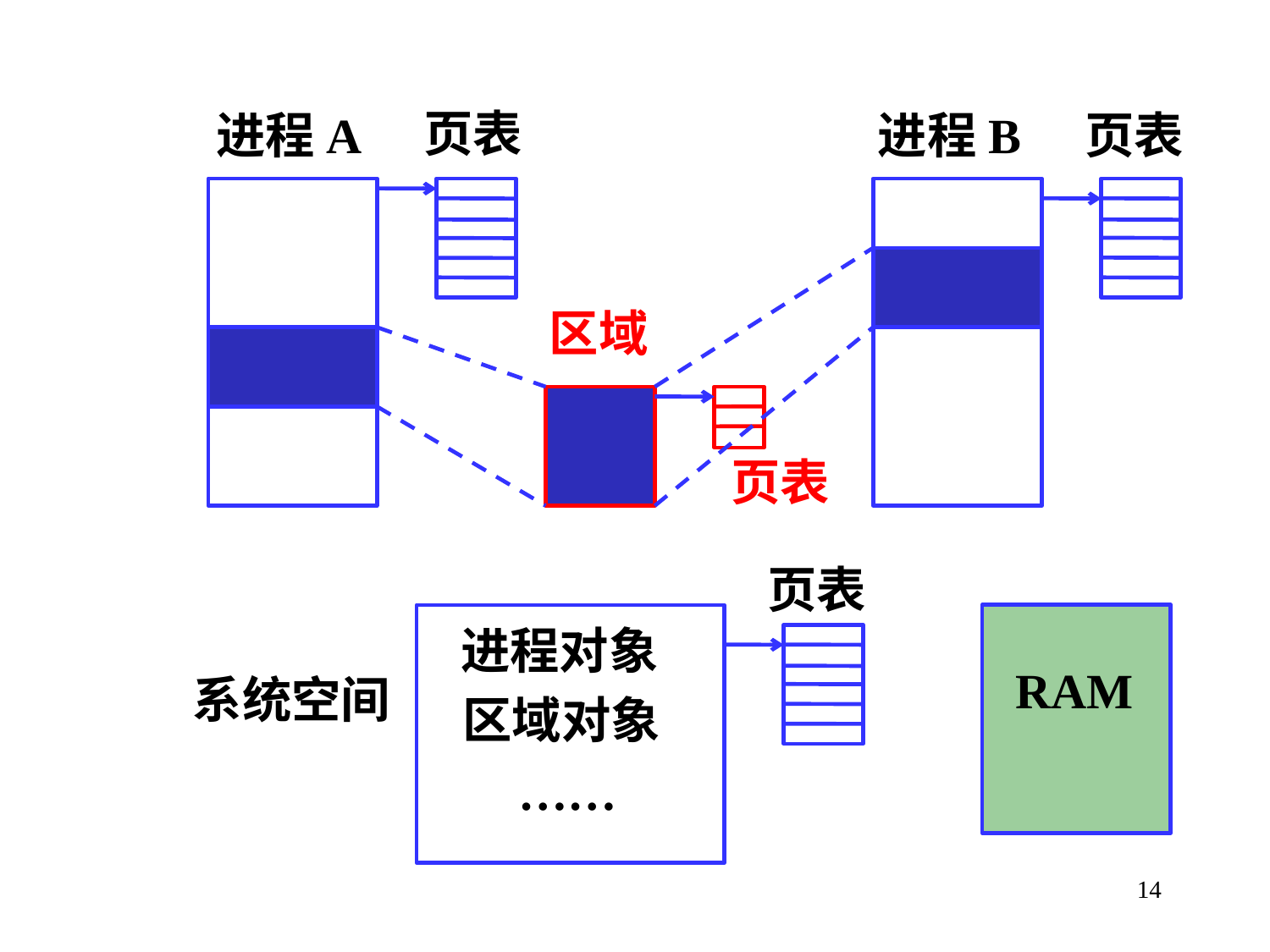

页表
进程A
进程B
页表

区域

页表
页表

进程对象

RAM
系统空间
区域对象
……
14